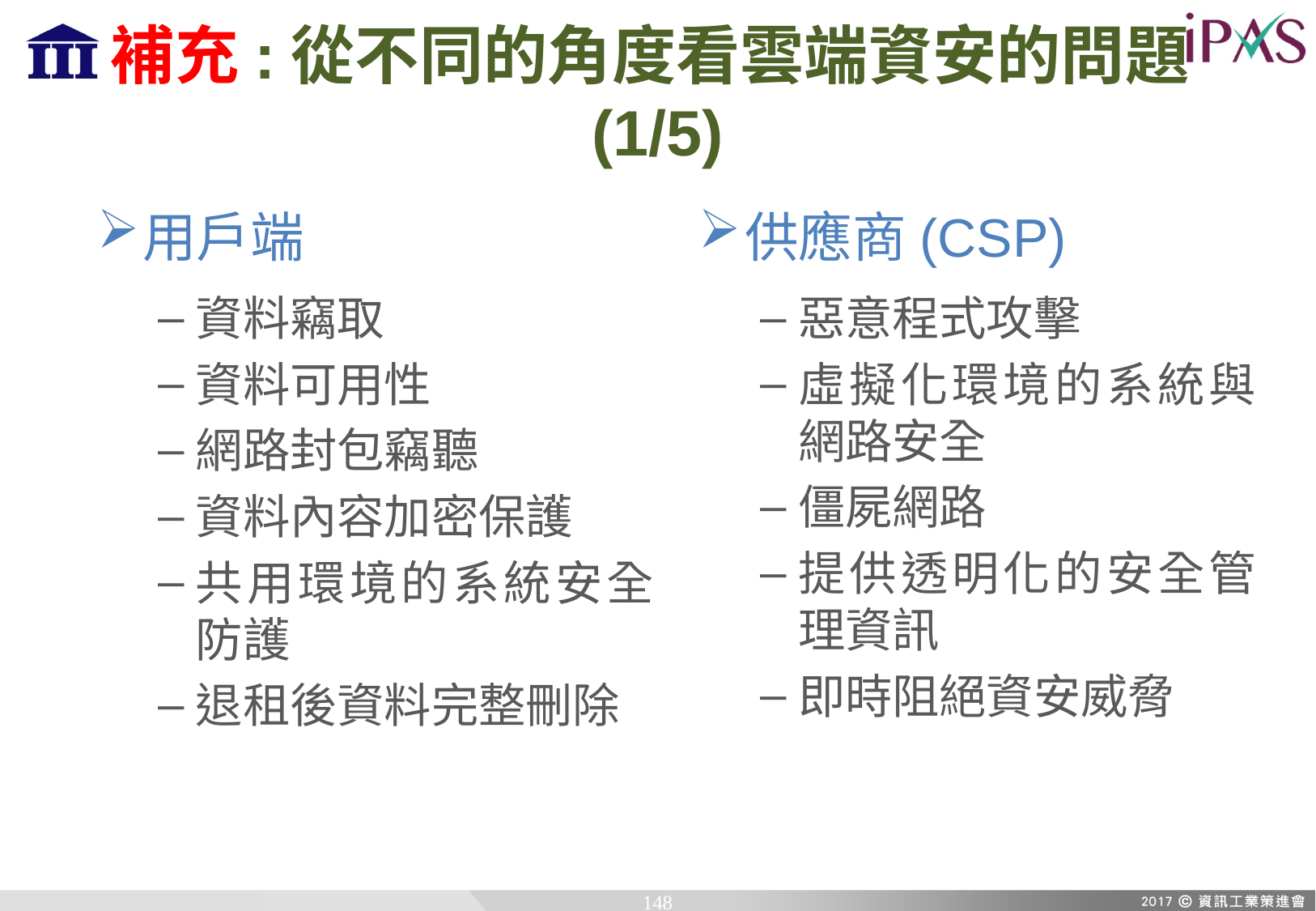

# 補充:從不同的角度看雲端資安的問題(1/5)
用戶端
供應商(CSP)
資料竊取
資料可用性
網路封包竊聽
資料內容加密保護
共用環境的系統安全防護
退租後資料完整刪除

惡意程式攻擊
虛擬化環境的系統與網路安全
僵屍網路
提供透明化的安全管理資訊
即時阻絕資安威脅
148